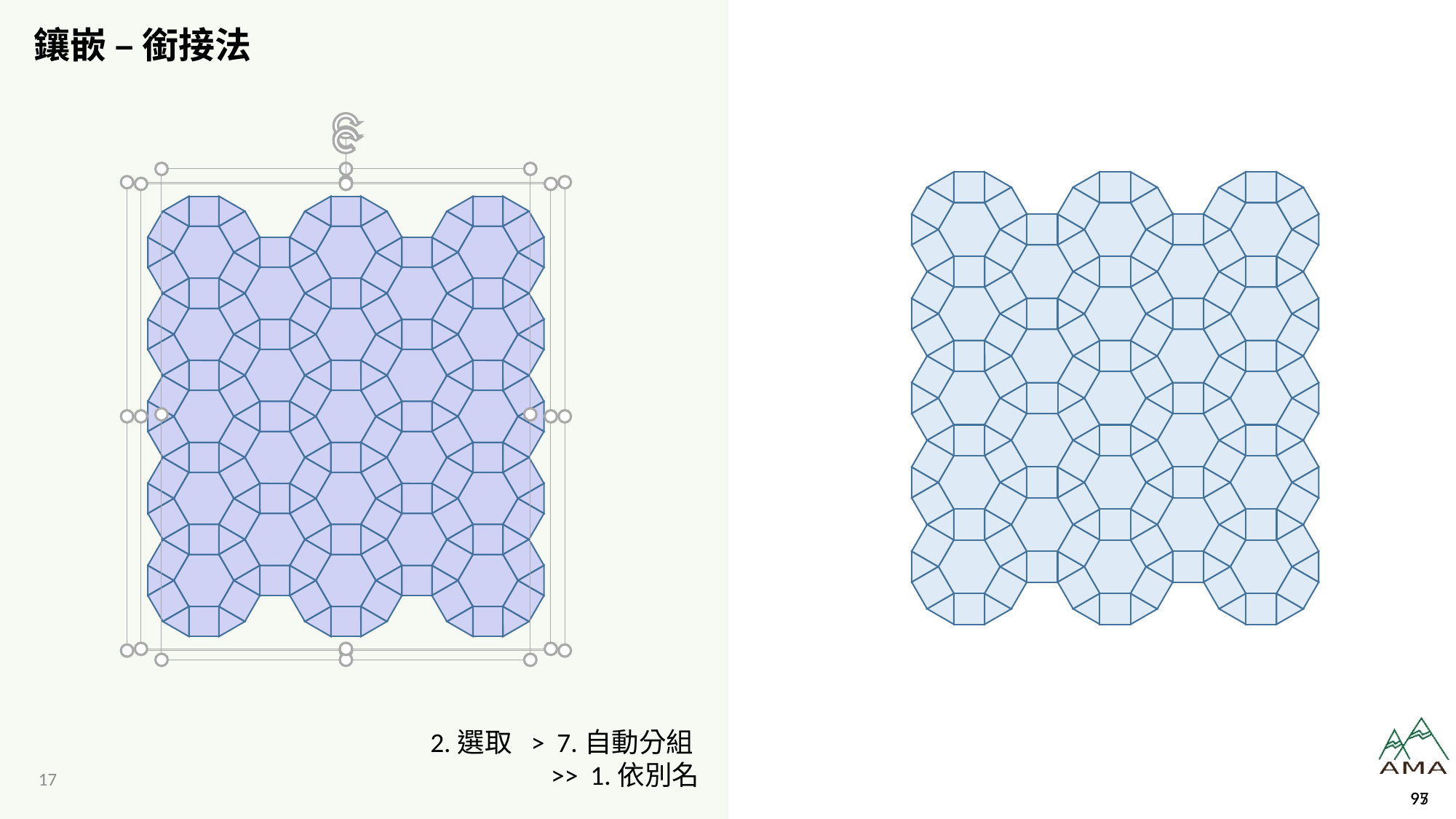

# 鑲嵌 – 銜接法

 2.選取  >  7.自動分組  >>  1.依別名
95
97